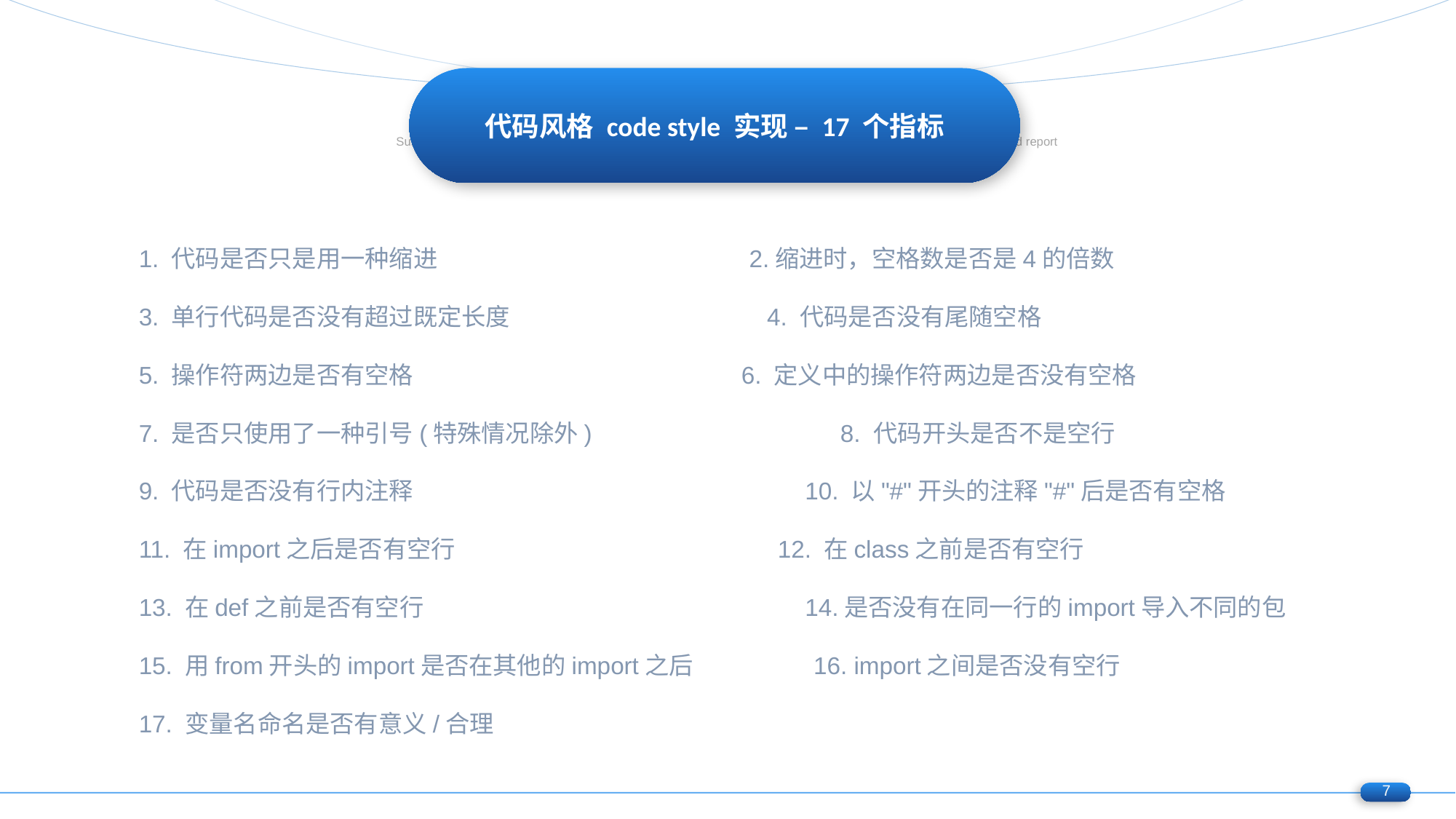

代码风格 code style 实现 – 17 个指标
1. 代码是否只是用一种缩进                                                        2.缩进时，空格数是否是4的倍数
3. 单行代码是否没有超过既定长度                                              4. 代码是否没有尾随空格
5. 操作符两边是否有空格                                                           6. 定义中的操作符两边是否没有空格
7. 是否只使用了一种引号(特殊情况除外)                                     8. 代码开头是否不是空行
9. 代码是否没有行内注释 			                     10. 以"#"开头的注释"#"后是否有空格
11. 在import之后是否有空行 		                                    12. 在class之前是否有空行
13. 在def之前是否有空行 			                     14.是否没有在同一行的import导入不同的包
15. 用from开头的import是否在其他的import之后                     16. import之间是否没有空行
17. 变量名命名是否有意义/合理